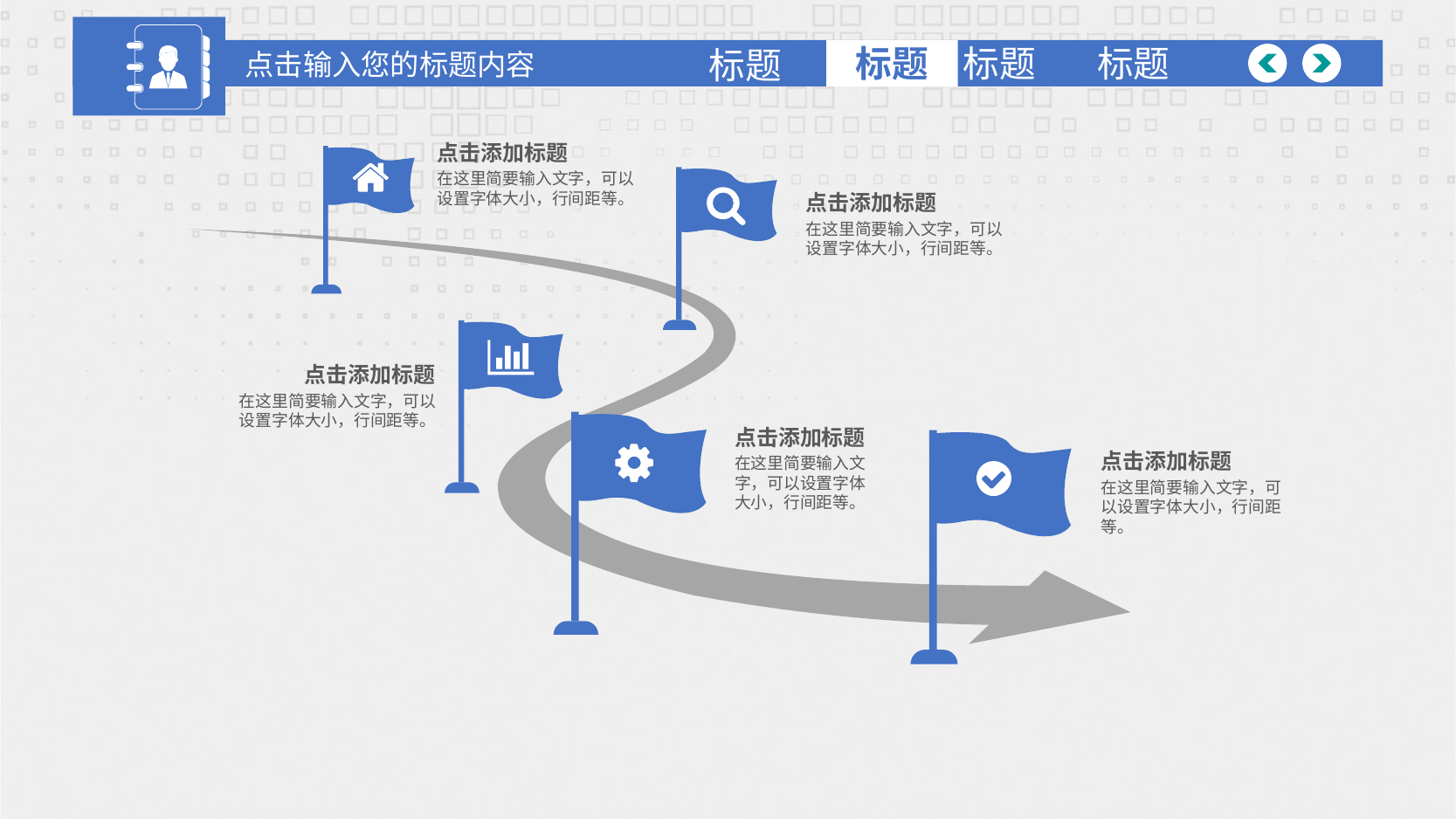

点击输入您的标题内容

标题
标题
标题
标题

点击添加标题
在这里简要输入文字，可以设置字体大小，行间距等。

点击添加标题
在这里简要输入文字，可以设置字体大小，行间距等。

点击添加标题
在这里简要输入文字，可以设置字体大小，行间距等。

点击添加标题
在这里简要输入文字，可以设置字体大小，行间距等。

点击添加标题
在这里简要输入文字，可以设置字体大小，行间距等。